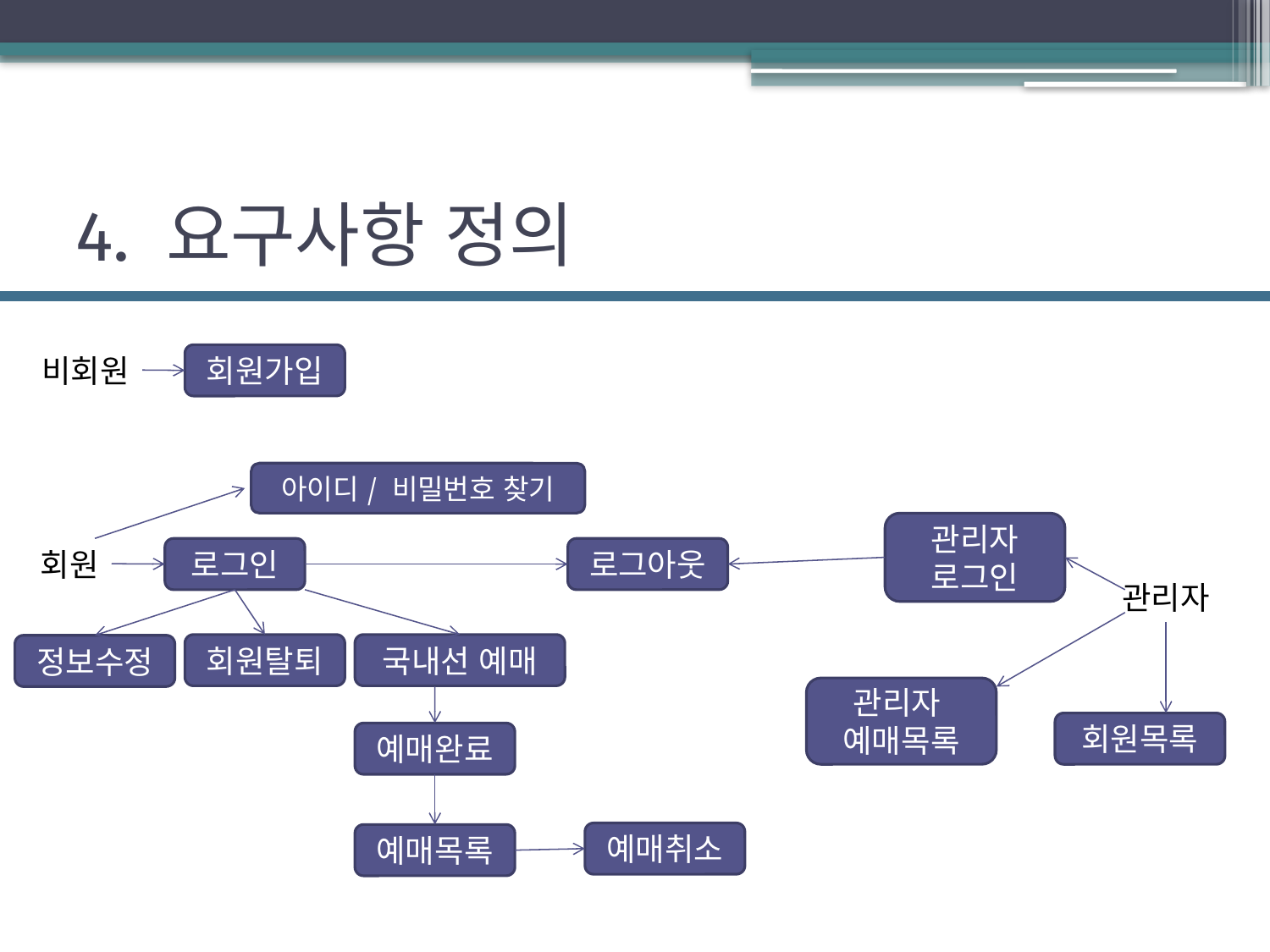

# 4. 요구사항 정의
비회원
회원가입
아이디/ 비밀번호 찾기
관리자
로그인
회원
로그인
로그아웃
관리자
회원탈퇴
국내선 예매
정보수정
관리자
예매목록
회원목록
예매완료
예매취소
예매목록